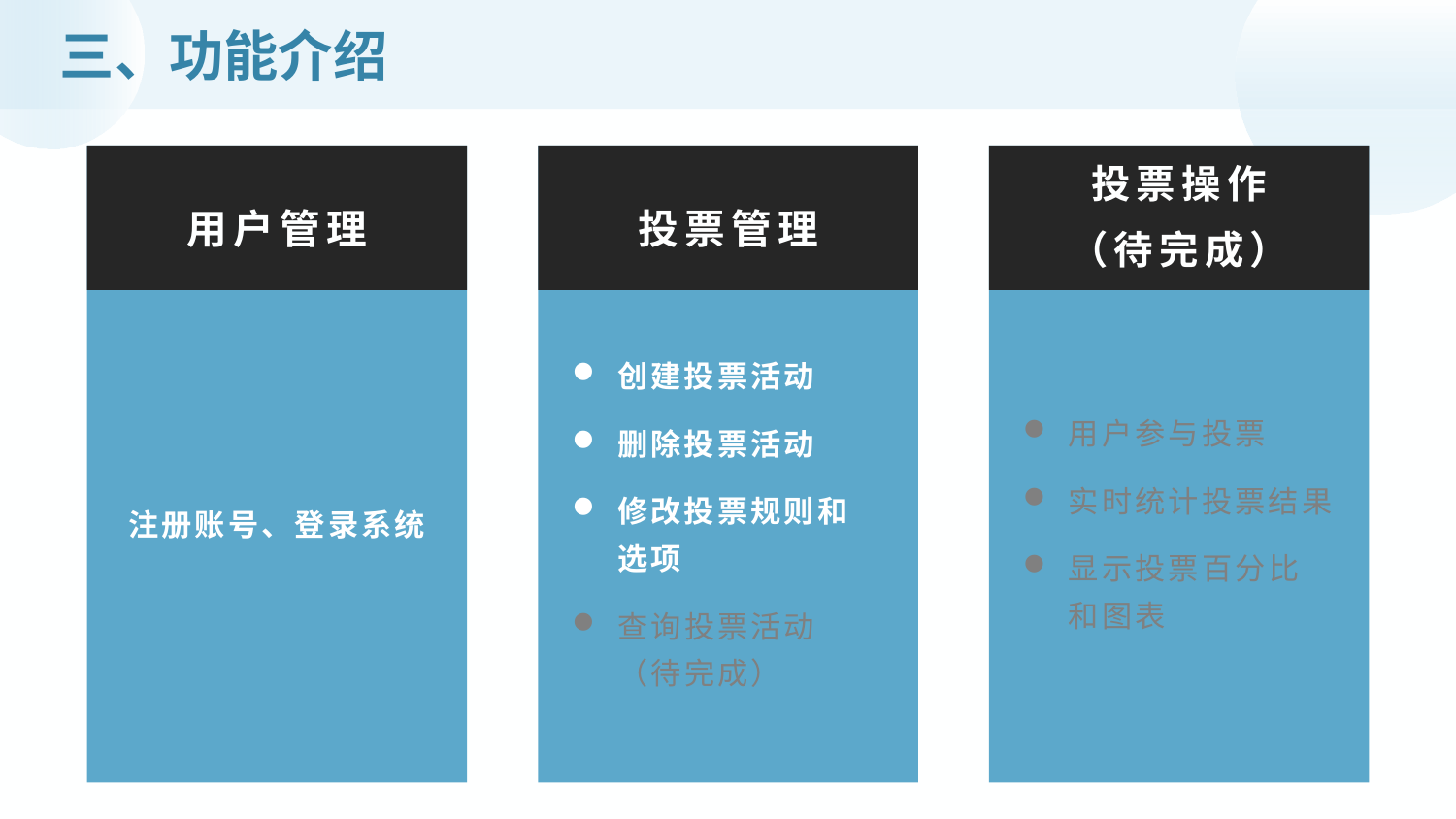

三、功能介绍
投票操作
（待完成）

用户管理
投票管理
注册账号、登录系统
创建投票活动
删除投票活动
修改投票规则和选项
查询投票活动（待完成）
用户参与投票
实时统计投票结果
显示投票百分比和图表